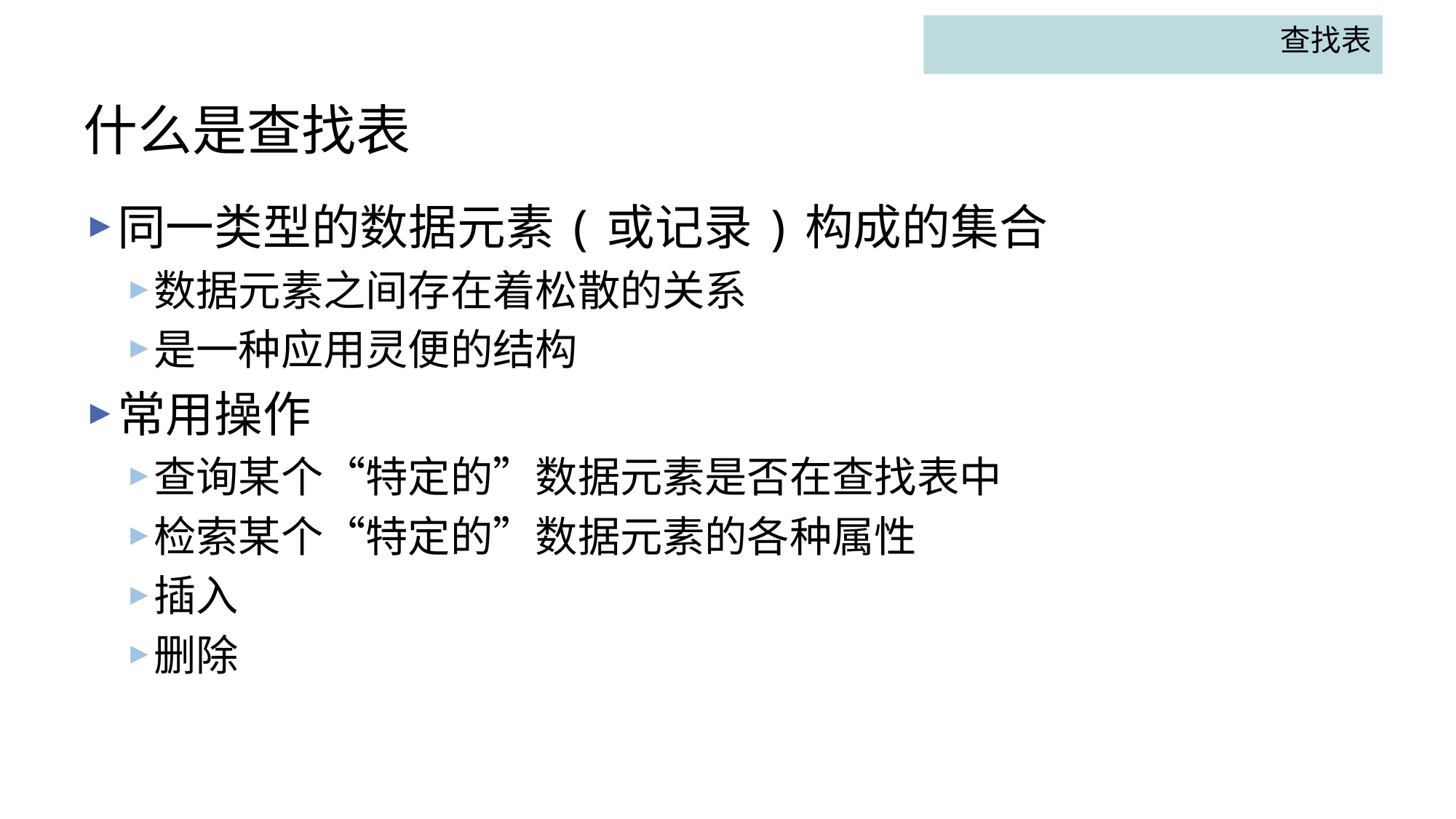

查找表
# 什么是查找表
同一类型的数据元素(或记录)构成的集合
数据元素之间存在着松散的关系
是一种应用灵便的结构
常用操作
查询某个“特定的”数据元素是否在查找表中
检索某个“特定的”数据元素的各种属性
插入
删除